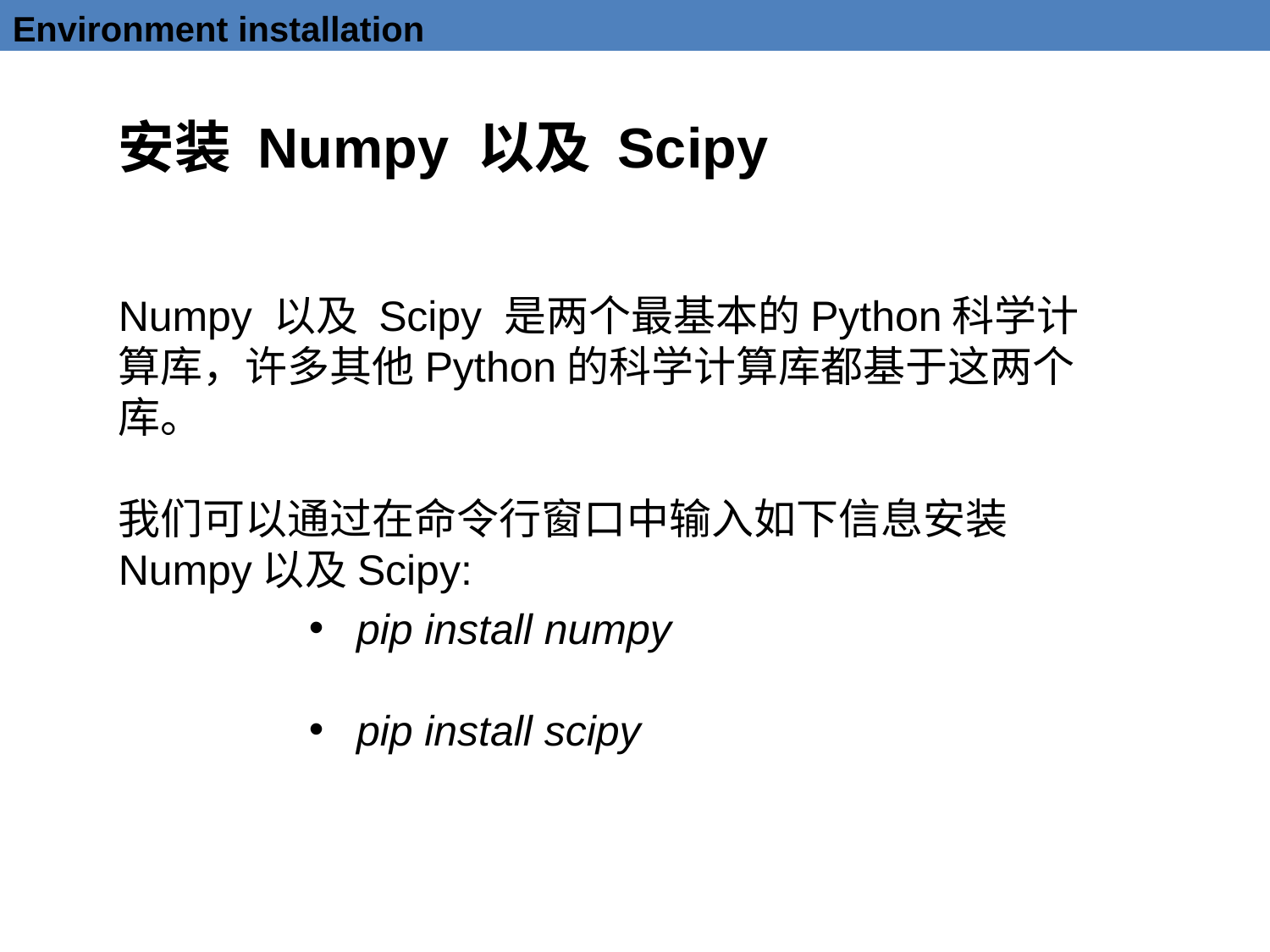

Environment installation
安装 Numpy 以及 Scipy
Numpy 以及 Scipy 是两个最基本的Python科学计算库，许多其他Python的科学计算库都基于这两个库。

我们可以通过在命令行窗口中输入如下信息安装Numpy以及Scipy:
pip install numpy

pip install scipy